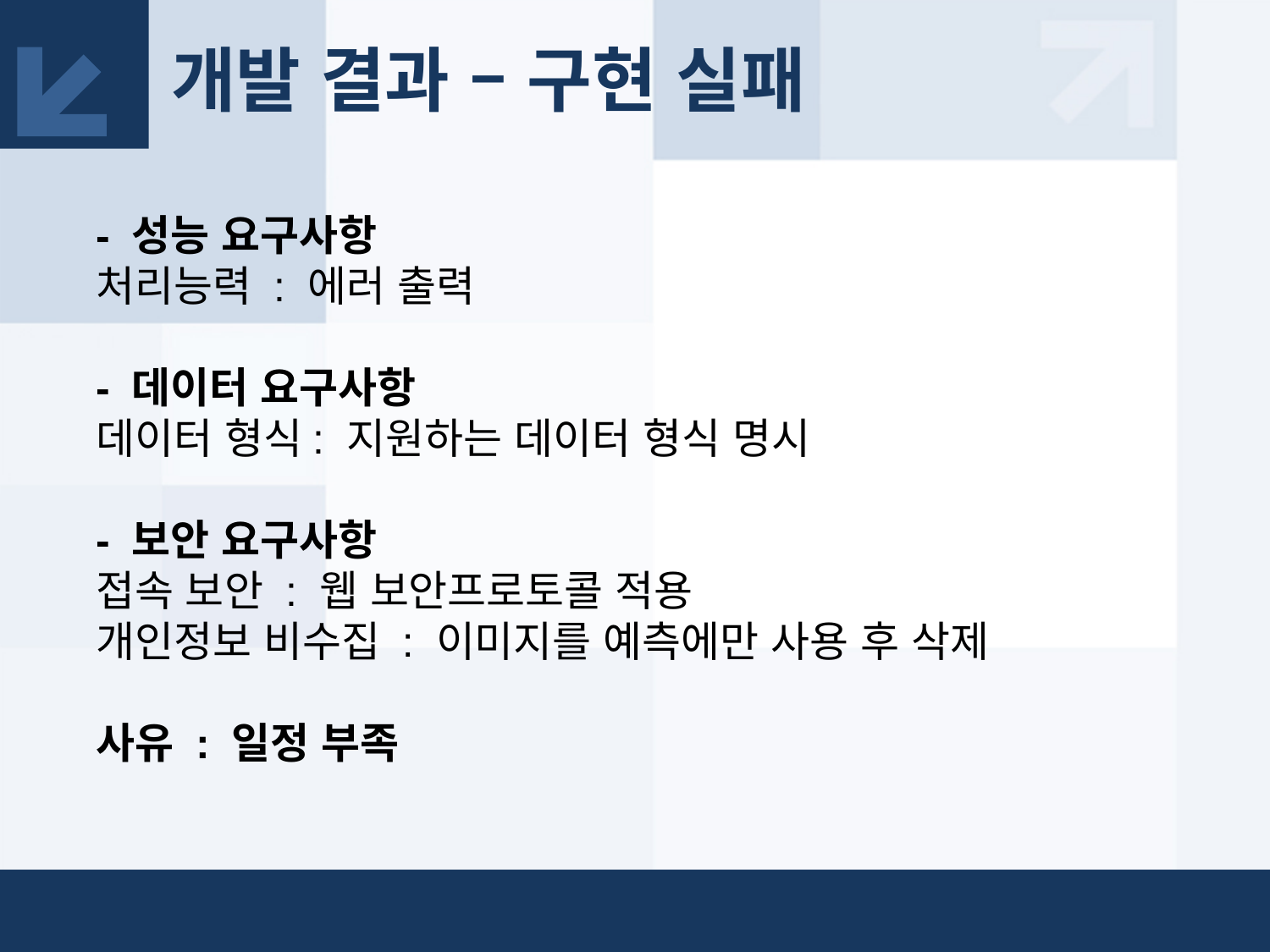

개발 결과 – 구현 실패

- 성능 요구사항
처리능력 : 에러 출력

- 데이터 요구사항
데이터 형식: 지원하는 데이터 형식 명시

- 보안 요구사항
접속 보안 : 웹 보안프로토콜 적용
개인정보 비수집 : 이미지를 예측에만 사용 후 삭제

사유 : 일정 부족